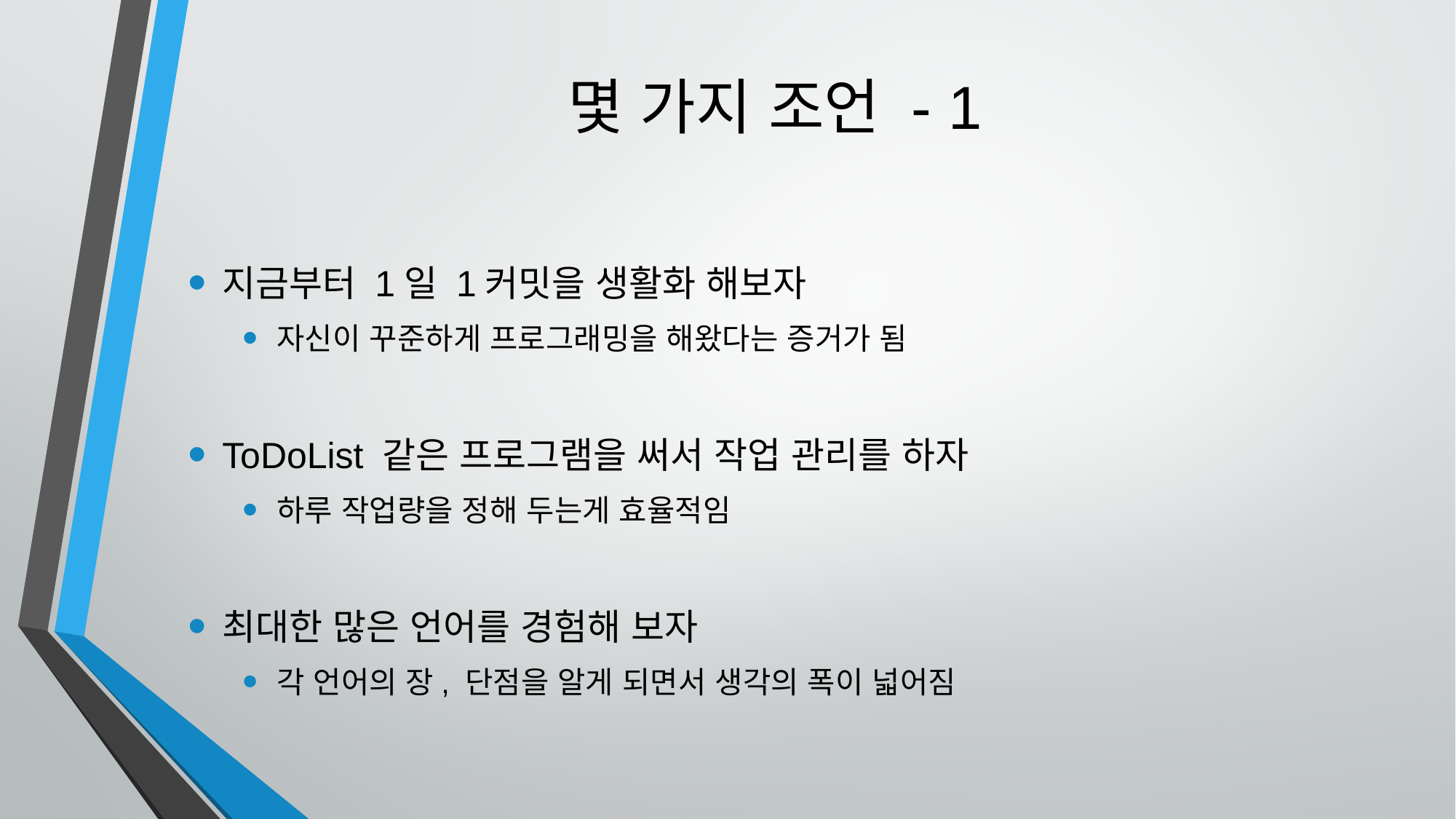

# 몇 가지 조언 - 1
지금부터 1일 1커밋을 생활화 해보자
자신이 꾸준하게 프로그래밍을 해왔다는 증거가 됨

ToDoList 같은 프로그램을 써서 작업 관리를 하자
하루 작업량을 정해 두는게 효율적임

최대한 많은 언어를 경험해 보자
각 언어의 장, 단점을 알게 되면서 생각의 폭이 넓어짐